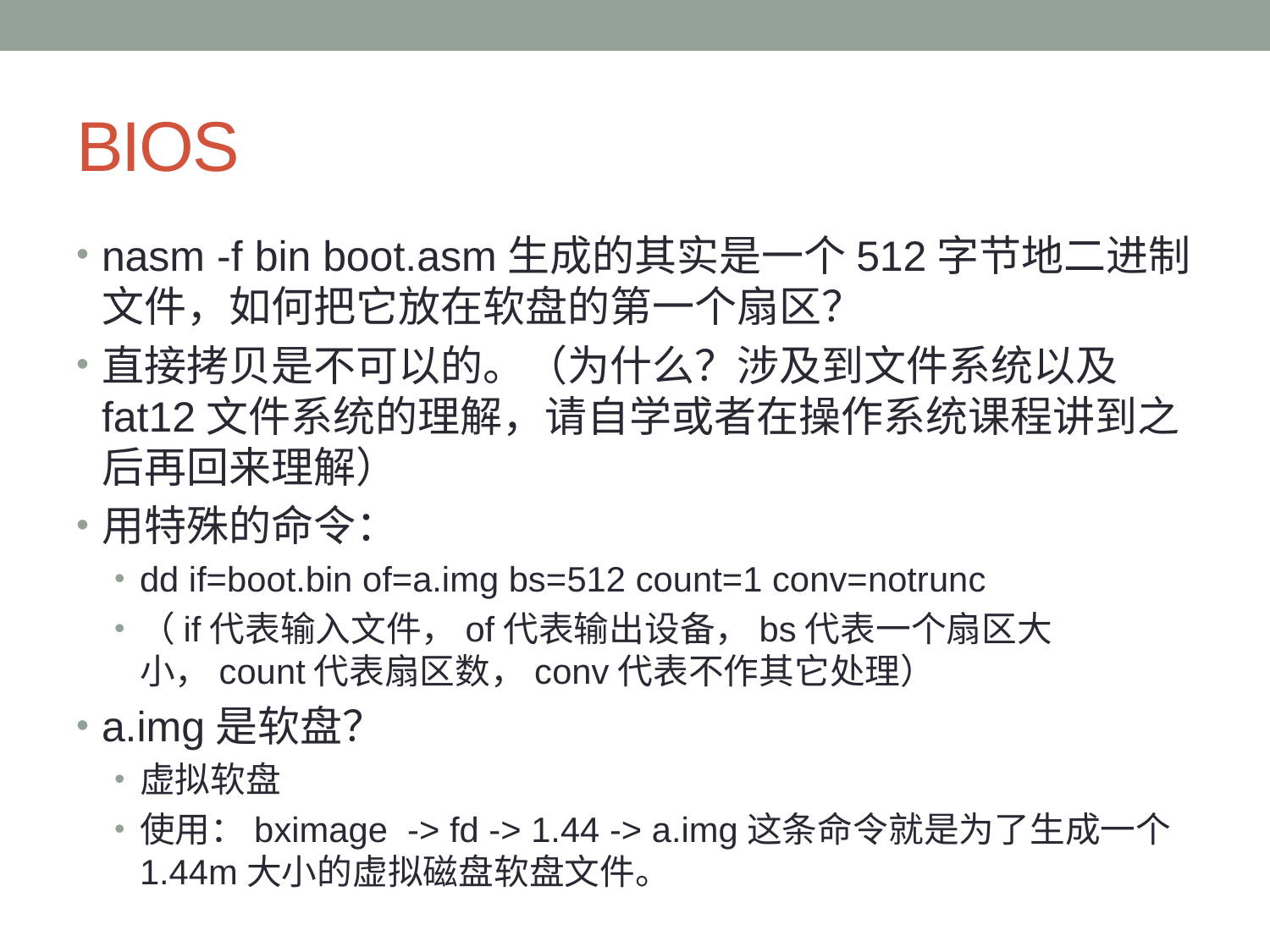

# BIOS
nasm -f bin boot.asm生成的其实是一个512字节地二进制文件，如何把它放在软盘的第一个扇区？
直接拷贝是不可以的。（为什么？涉及到文件系统以及fat12文件系统的理解，请自学或者在操作系统课程讲到之后再回来理解）
用特殊的命令：
dd if=boot.bin of=a.img bs=512 count=1 conv=notrunc
（if代表输入文件，of代表输出设备，bs代表一个扇区大小，count代表扇区数，conv代表不作其它处理）
a.img是软盘？
虚拟软盘
使用：bximage  -> fd -> 1.44 -> a.img这条命令就是为了生成一个1.44m大小的虚拟磁盘软盘文件。